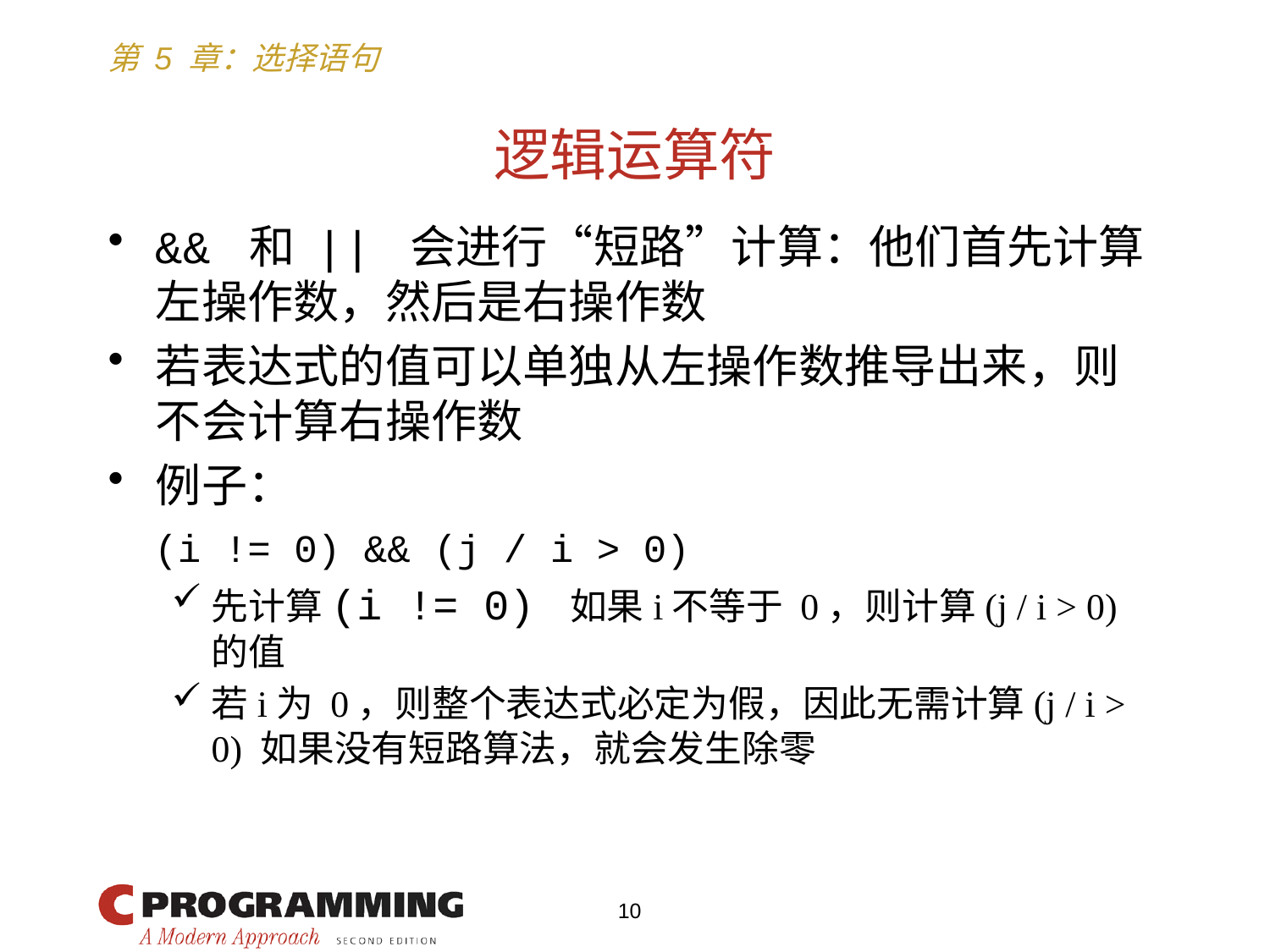

# 逻辑运算符
&& 和 || 会进行“短路”计算：他们首先计算左操作数，然后是右操作数
若表达式的值可以单独从左操作数推导出来，则不会计算右操作数
例子：
  (i != 0) && (j / i > 0)
先计算(i != 0) 如果i不等于 0，则计算(j / i > 0)的值
若i为 0，则整个表达式必定为假，因此无需计算(j / i > 0) 如果没有短路算法，就会发生除零

10